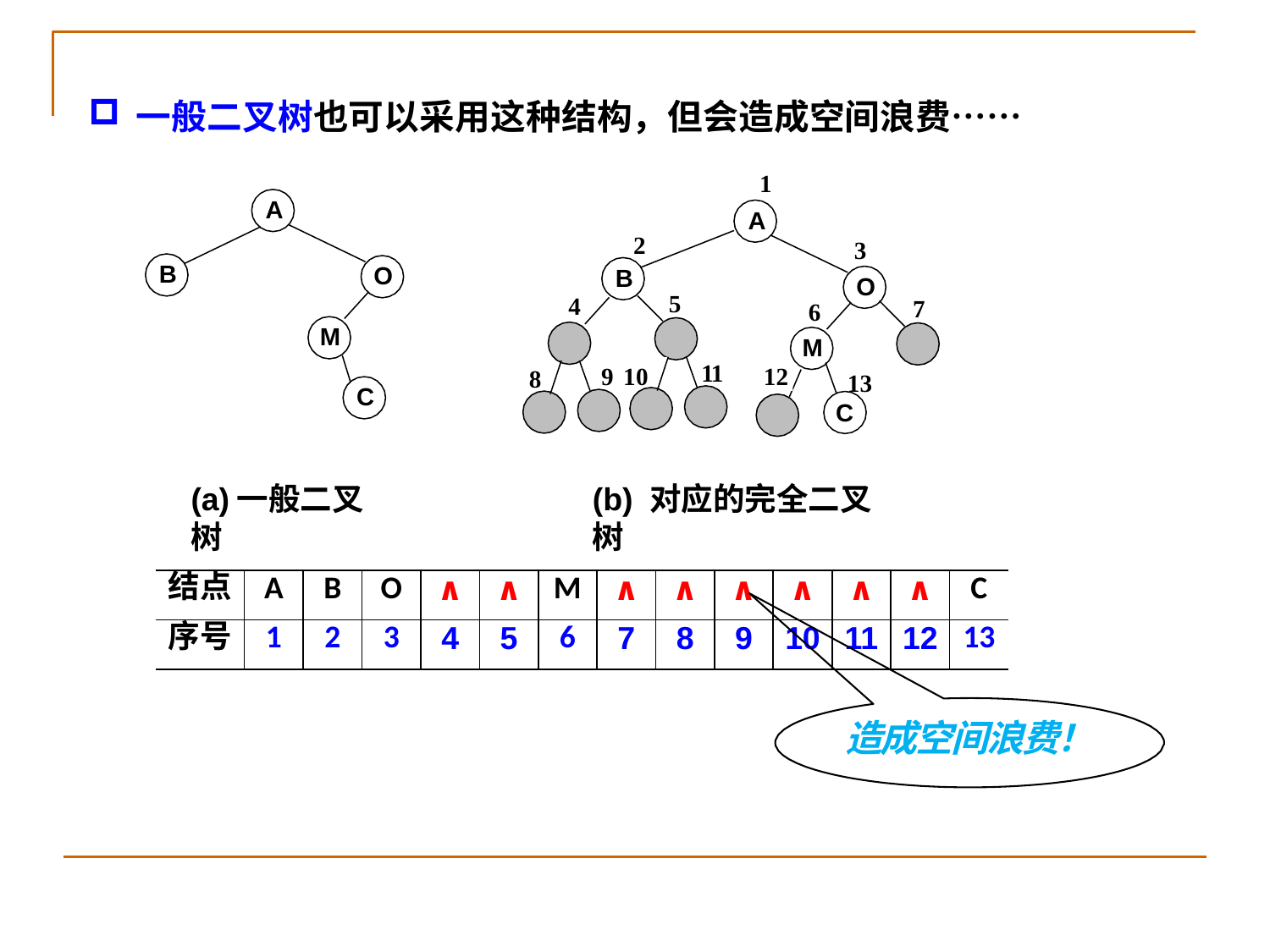

一般二叉树也可以采用这种结构，但会造成空间浪费……
1

A

A

2
B

3

B

O

O

5
4

6
M

7

M

11

12
9 10

8

13

C

C

(a)一般二叉树
(b) 对应的完全二叉树
| 结点 | A | B | O | ∧ | ∧ | M | ∧ | ∧ | ∧ | ∧ | ∧ | ∧ | C |
| --- | --- | --- | --- | --- | --- | --- | --- | --- | --- | --- | --- | --- | --- |
| 序号 | 1 | 2 | 3 | 4 | 5 | 6 | 7 | 8 | 9 | 10 | 11 | 12 | 13 |

造成空间浪费！